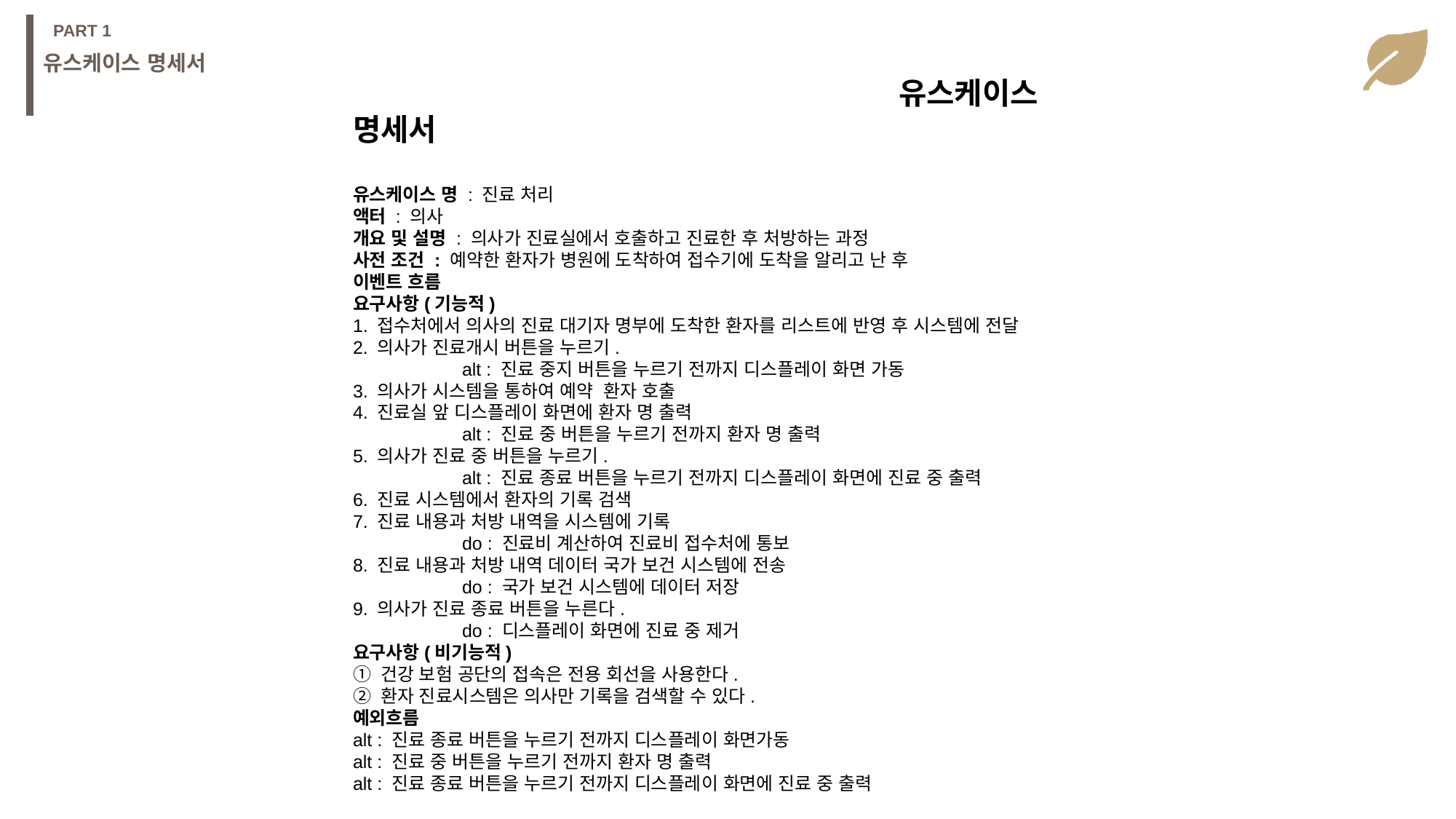

PART 1
유스케이스 명세서
					유스케이스 명세서

유스케이스 명 : 진료 처리
액터 : 의사
개요 및 설명 : 의사가 진료실에서 호출하고 진료한 후 처방하는 과정
사전 조건 : 예약한 환자가 병원에 도착하여 접수기에 도착을 알리고 난 후
이벤트 흐름
요구사항(기능적)
1. 접수처에서 의사의 진료 대기자 명부에 도착한 환자를 리스트에 반영 후 시스템에 전달
2. 의사가 진료개시 버튼을 누르기.
	alt : 진료 중지 버튼을 누르기 전까지 디스플레이 화면 가동
3. 의사가 시스템을 통하여 예약  환자 호출
4. 진료실 앞 디스플레이 화면에 환자 명 출력
	alt : 진료 중 버튼을 누르기 전까지 환자 명 출력
5. 의사가 진료 중 버튼을 누르기.
	alt : 진료 종료 버튼을 누르기 전까지 디스플레이 화면에 진료 중 출력
6. 진료 시스템에서 환자의 기록 검색
7. 진료 내용과 처방 내역을 시스템에 기록
	do : 진료비 계산하여 진료비 접수처에 통보
8. 진료 내용과 처방 내역 데이터 국가 보건 시스템에 전송
	do : 국가 보건 시스템에 데이터 저장
9. 의사가 진료 종료 버튼을 누른다.
	do : 디스플레이 화면에 진료 중 제거
요구사항(비기능적)
① 건강 보험 공단의 접속은 전용 회선을 사용한다.
② 환자 진료시스템은 의사만 기록을 검색할 수 있다.
예외흐름
alt : 진료 종료 버튼을 누르기 전까지 디스플레이 화면가동
alt : 진료 중 버튼을 누르기 전까지 환자 명 출력
alt : 진료 종료 버튼을 누르기 전까지 디스플레이 화면에 진료 중 출력